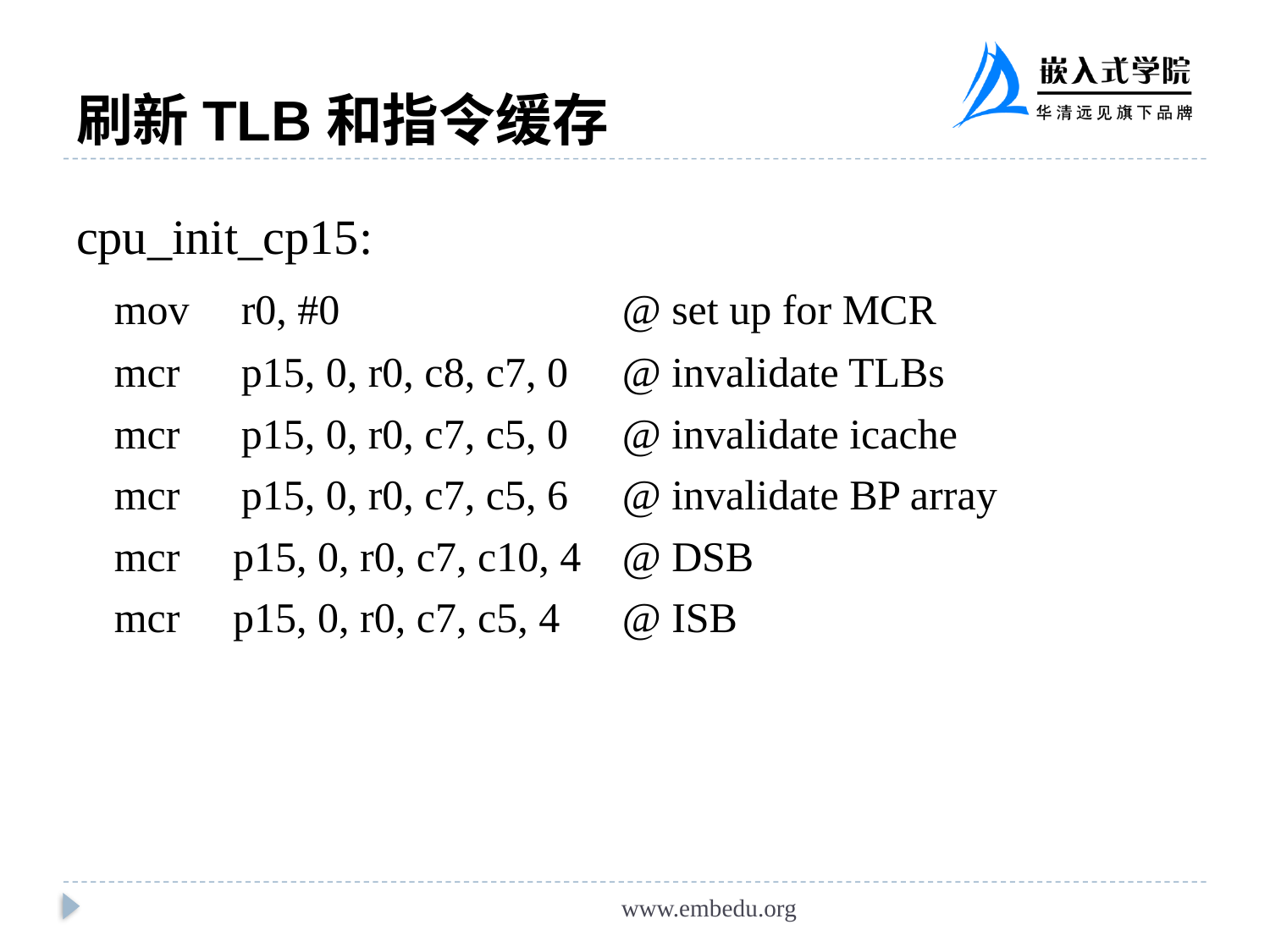

# 刷新TLB和指令缓存
cpu_init_cp15:
   	mov	r0, #0			@ set up for MCR
	mcr	p15, 0, r0, c8, c7, 0	@ invalidate TLBs
	mcr	p15, 0, r0, c7, c5, 0	@ invalidate icache
	mcr	p15, 0, r0, c7, c5, 6	@ invalidate BP array
	mcr     p15, 0, r0, c7, c10, 4	@ DSB
	mcr     p15, 0, r0, c7, c5, 4	@ ISB
www.embedu.org